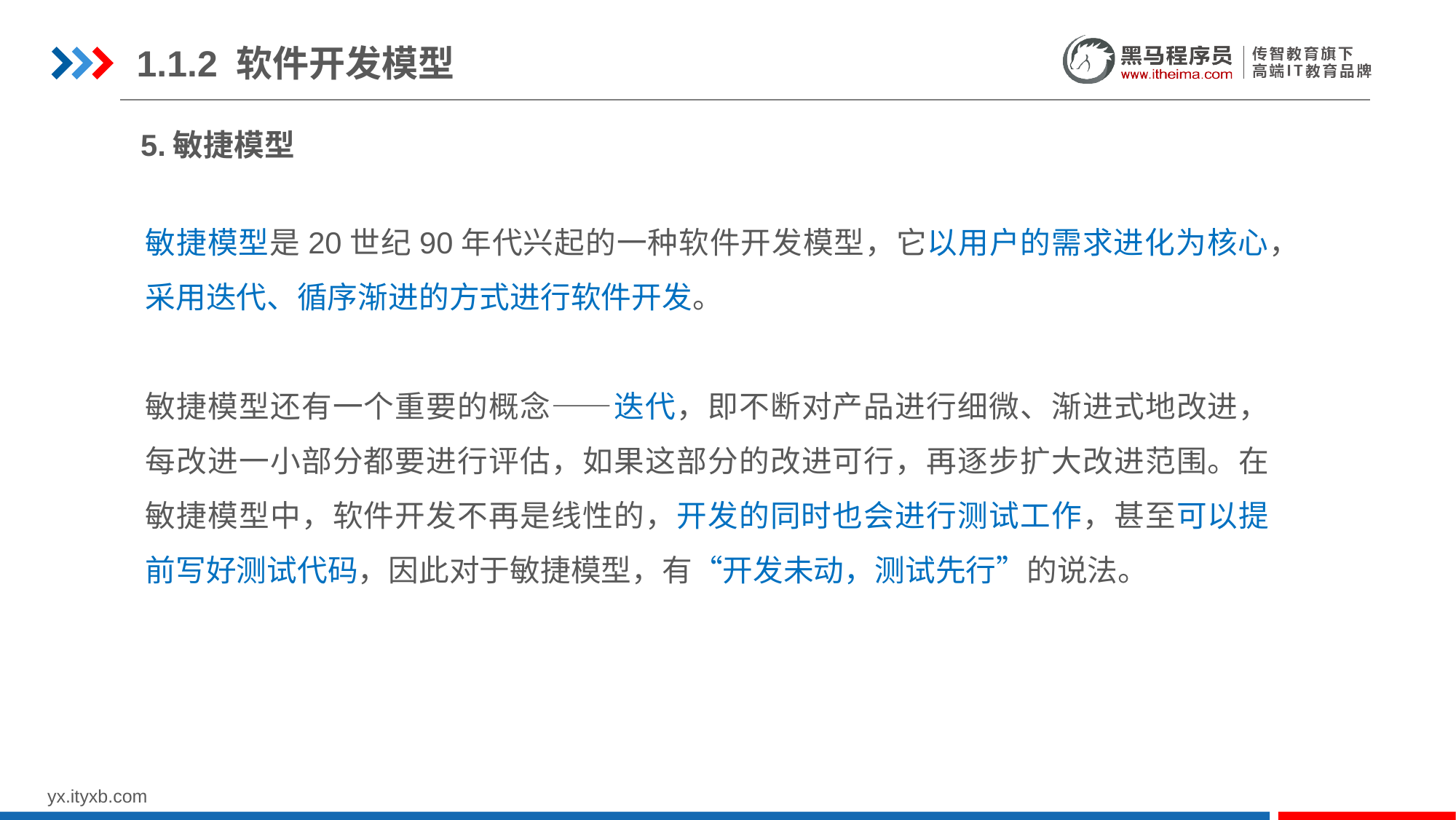

1.1.2 软件开发模型
5.敏捷模型

敏捷模型是20世纪90年代兴起的一种软件开发模型，它以用户的需求进化为核心，采用迭代、循序渐进的方式进行软件开发。

敏捷模型还有一个重要的概念——迭代，即不断对产品进行细微、渐进式地改进，每改进一小部分都要进行评估，如果这部分的改进可行，再逐步扩大改进范围。在敏捷模型中，软件开发不再是线性的，开发的同时也会进行测试工作，甚至可以提前写好测试代码，因此对于敏捷模型，有“开发未动，测试先行”的说法。